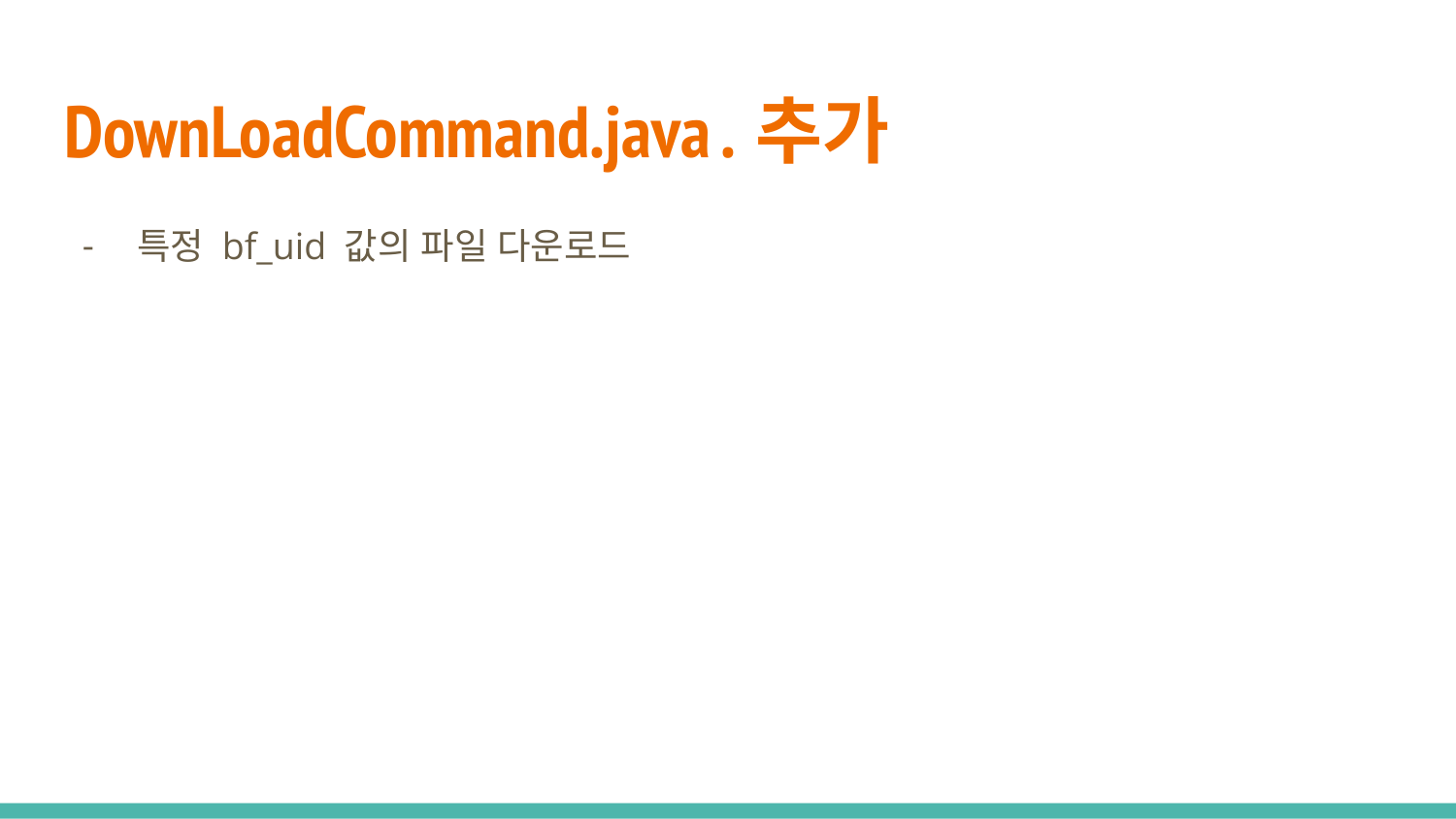

# DownLoadCommand.java .추가
특정 bf_uid 값의 파일 다운로드